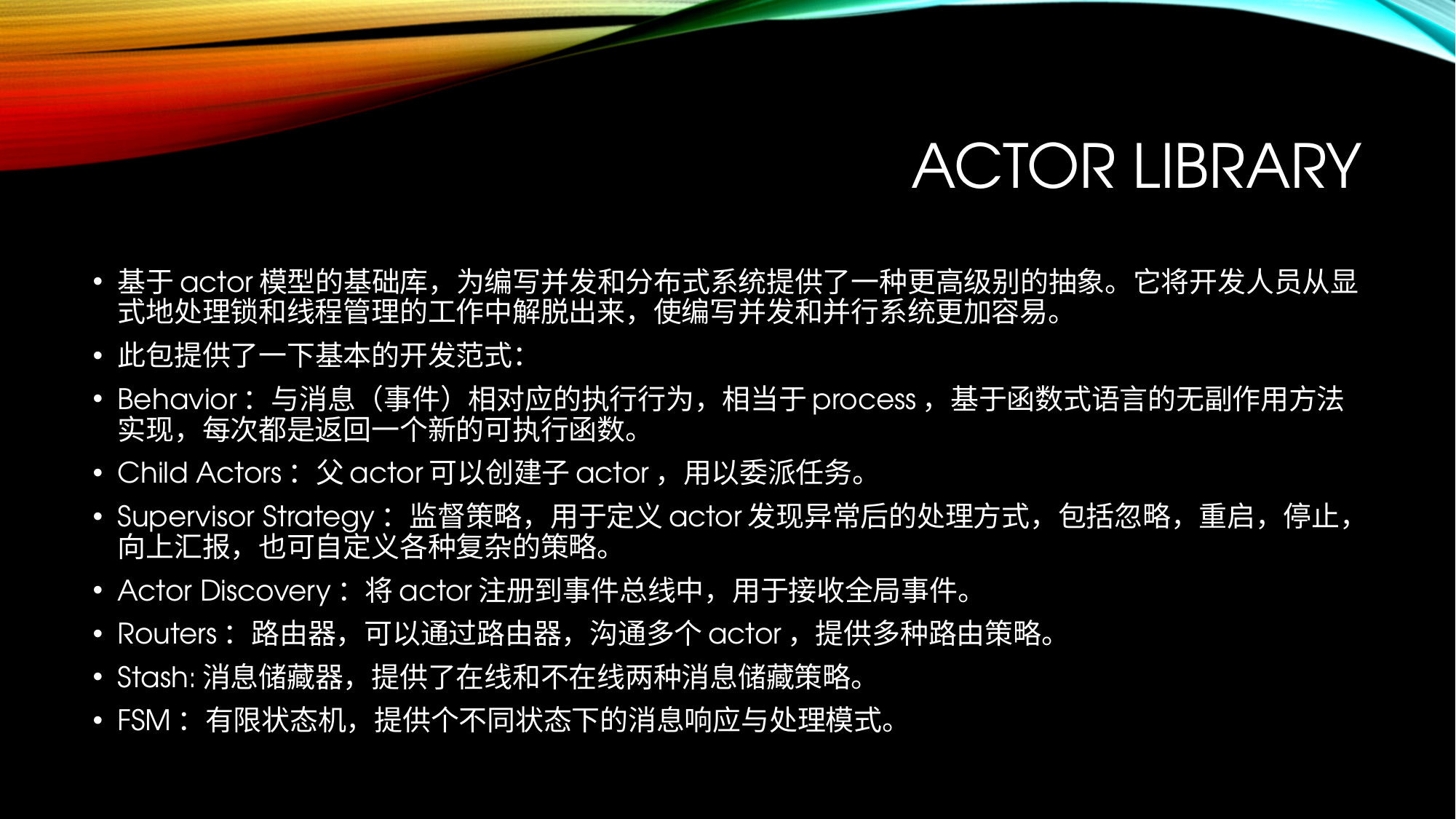

# Actor library
基于actor模型的基础库，为编写并发和分布式系统提供了一种更高级别的抽象。它将开发人员从显式地处理锁和线程管理的工作中解脱出来，使编写并发和并行系统更加容易。
此包提供了一下基本的开发范式：
Behavior：与消息（事件）相对应的执行行为，相当于process，基于函数式语言的无副作用方法实现，每次都是返回一个新的可执行函数。
Child Actors：父actor可以创建子actor，用以委派任务。
Supervisor Strategy：监督策略，用于定义actor发现异常后的处理方式，包括忽略，重启，停止，向上汇报，也可自定义各种复杂的策略。
Actor Discovery：将actor注册到事件总线中，用于接收全局事件。
Routers：路由器，可以通过路由器，沟通多个actor，提供多种路由策略。
Stash:消息储藏器，提供了在线和不在线两种消息储藏策略。
FSM：有限状态机，提供个不同状态下的消息响应与处理模式。